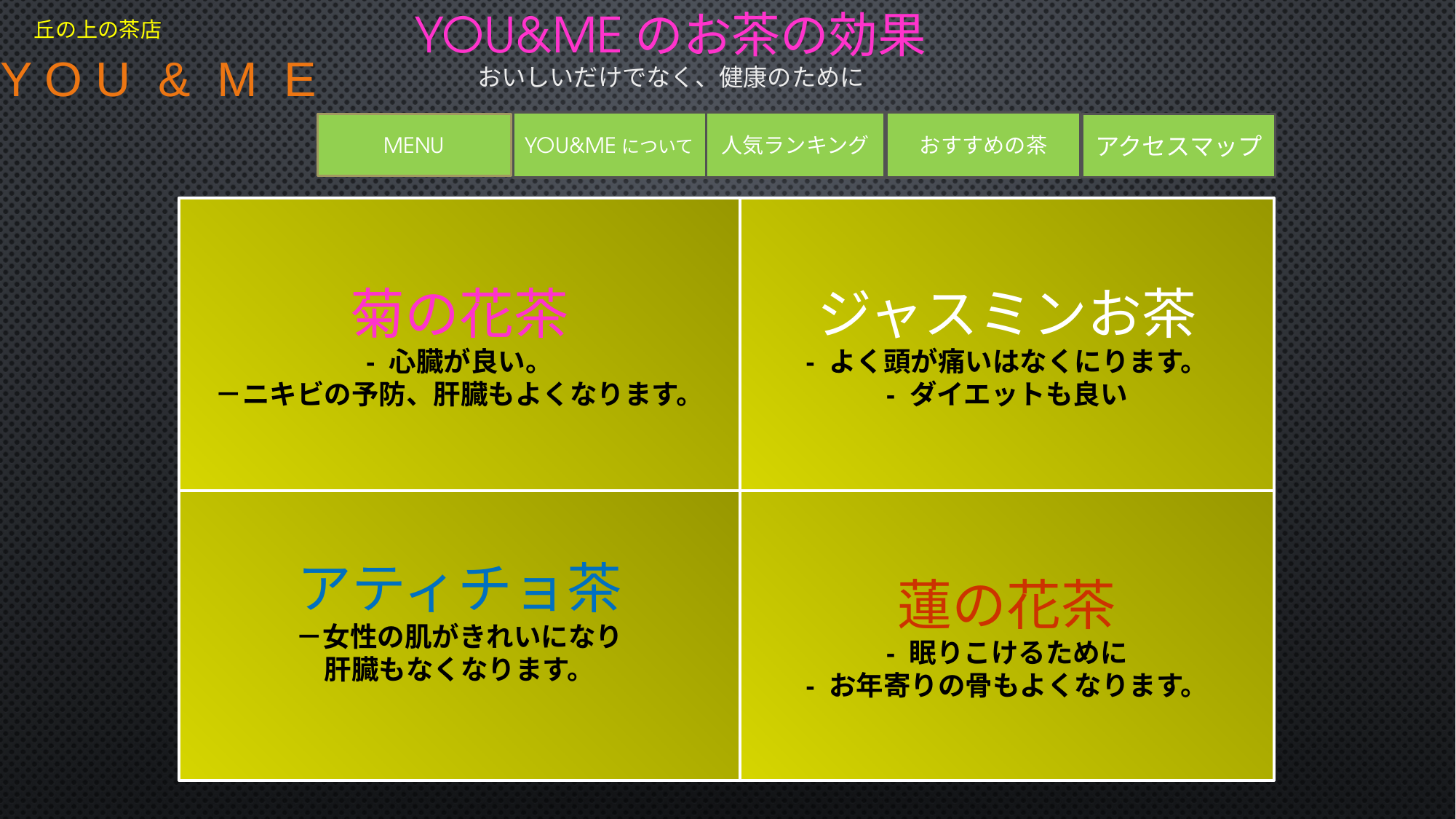

YOU&MEのお茶の効果
おいしいだけでなく、健康のために
丘の上の茶店
Y O U  &  M  E
YOU&MEについて
人気ランキング
おすすめの茶
MENU
アクセスマップ
菊の花茶
- 心臓が良い。
－ニキビの予防、肝臓もよくなります。
ジャスミンお茶
- よく頭が痛いはなくにります。
- ダイエットも良い
アティチョ茶
－女性の肌がきれいになり
肝臓もなくなります。

蓮の花茶
- 眠りこけるために
- お年寄りの骨もよくなります。